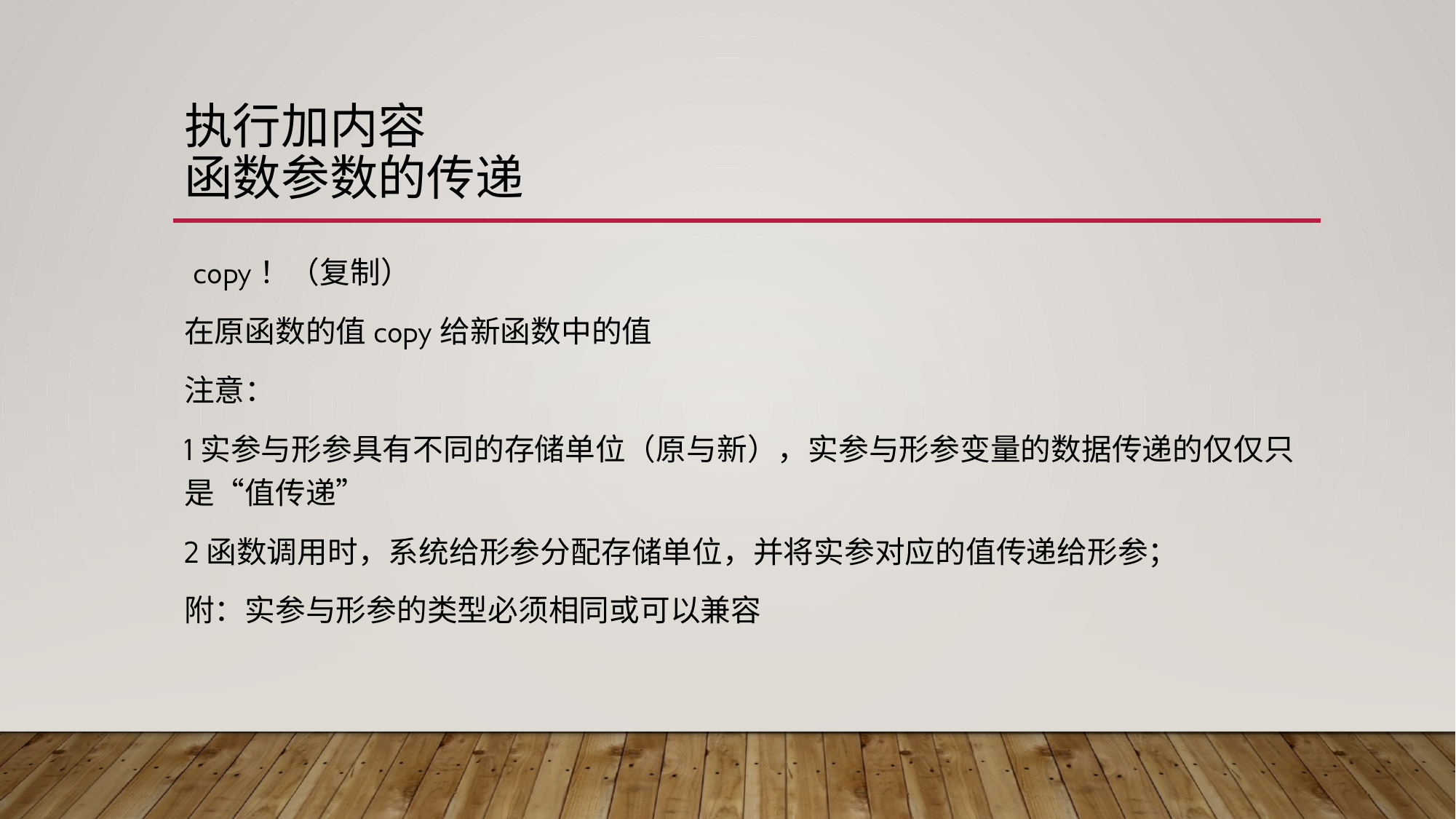

# 执行加内容 函数参数的传递
 copy！（复制）
在原函数的值copy给新函数中的值
注意：
1实参与形参具有不同的存储单位（原与新），实参与形参变量的数据传递的仅仅只是“值传递”
2函数调用时，系统给形参分配存储单位，并将实参对应的值传递给形参；
附：实参与形参的类型必须相同或可以兼容